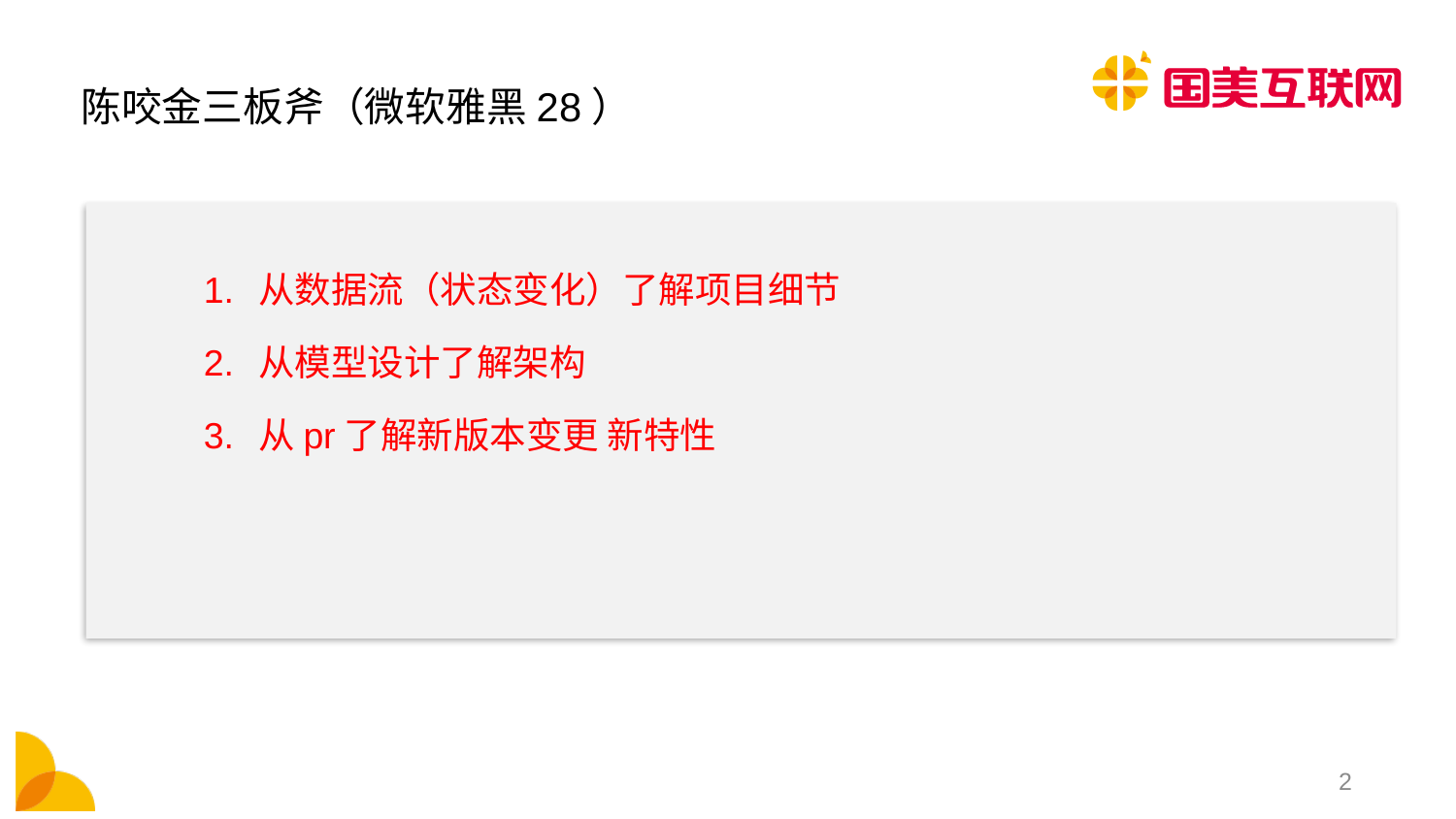

# 陈咬金三板斧（微软雅黑28）
从数据流（状态变化）了解项目细节
从模型设计了解架构
从pr了解新版本变更 新特性
2